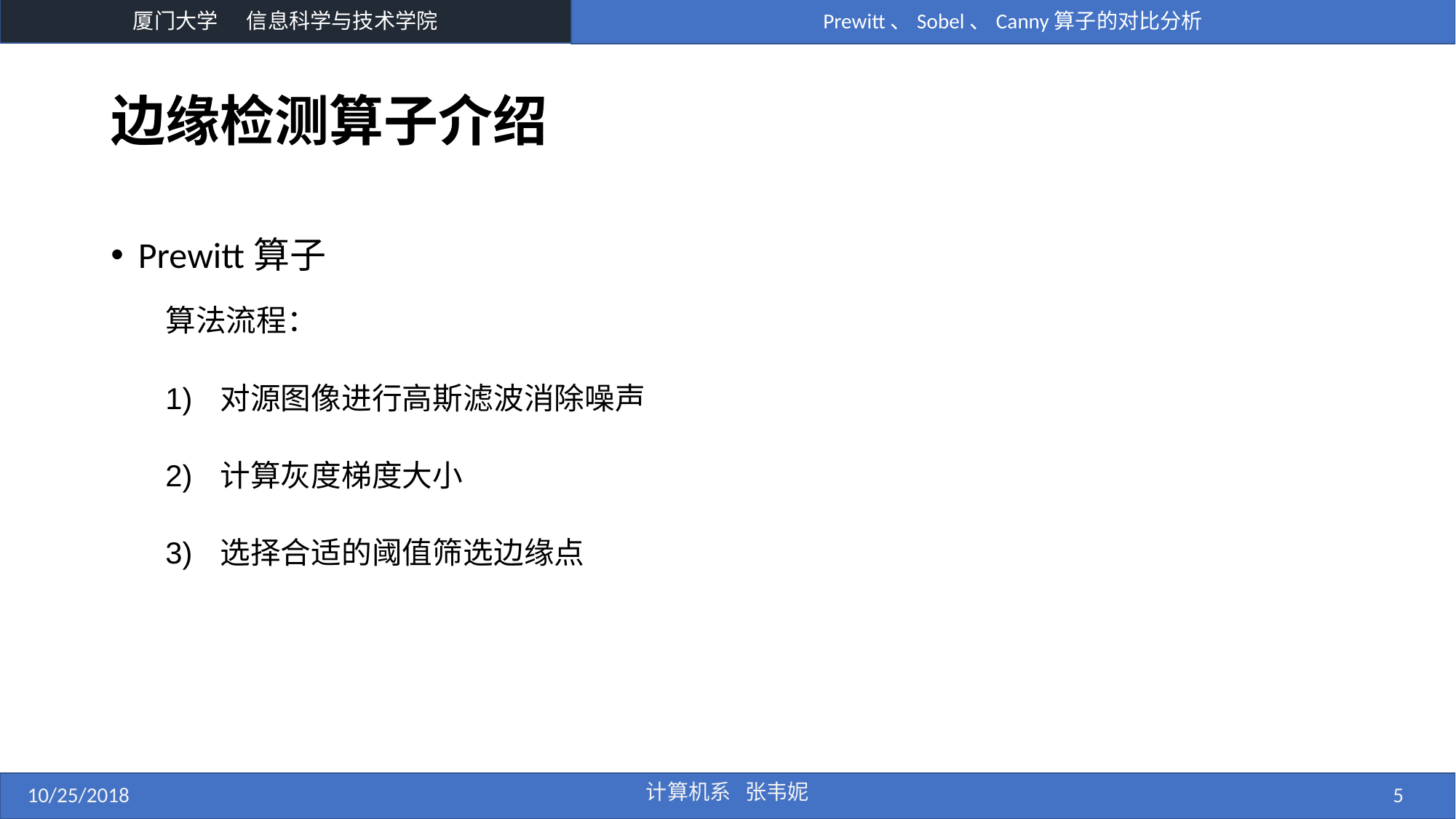

# 边缘检测算子介绍
Prewitt算子
算法流程：
对源图像进行高斯滤波消除噪声
计算灰度梯度大小
选择合适的阈值筛选边缘点
10/25/2018
计算机系   张韦妮
5